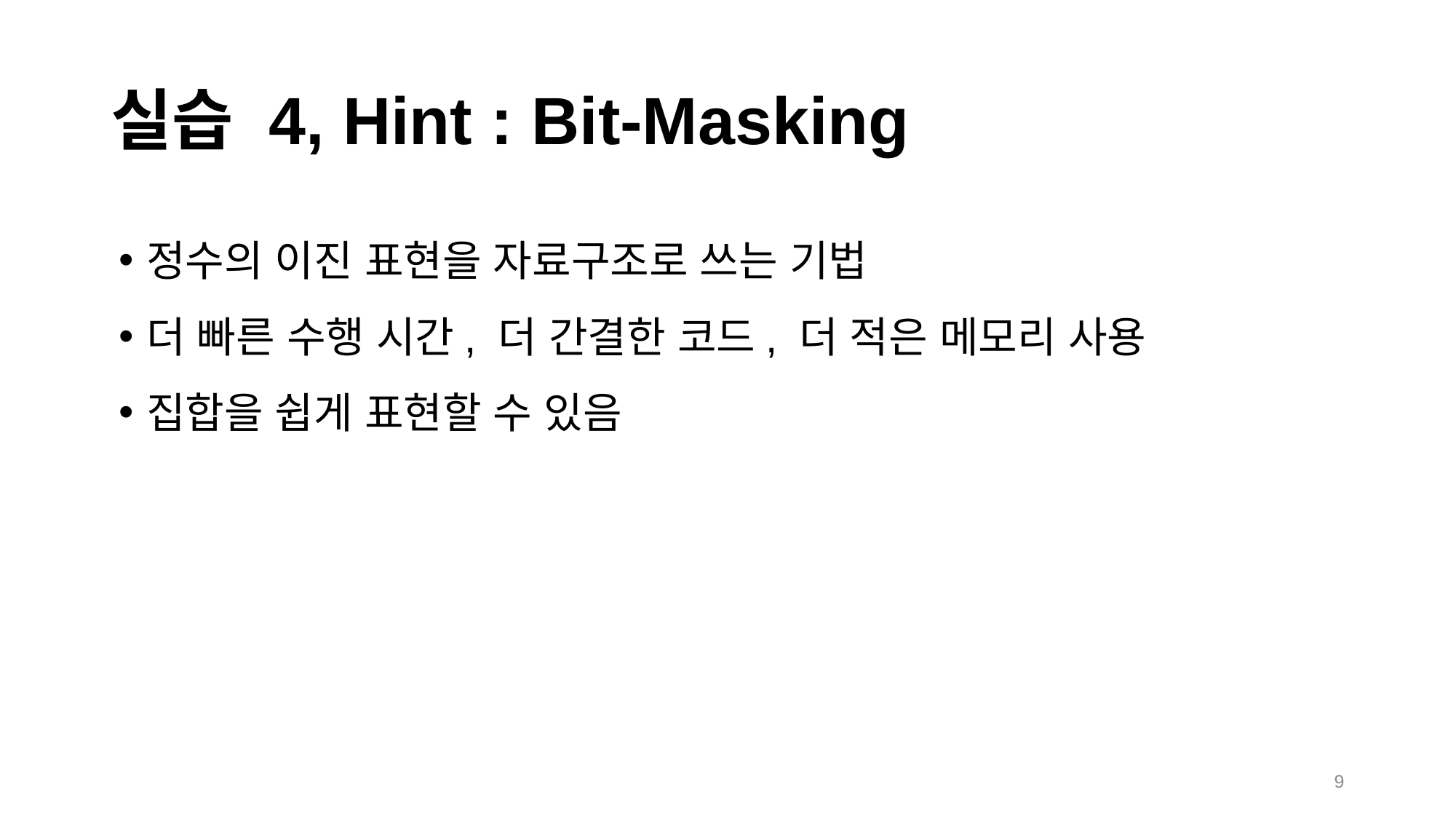

# 실습 4, Hint : Bit-Masking
정수의 이진 표현을 자료구조로 쓰는 기법
더 빠른 수행 시간, 더 간결한 코드, 더 적은 메모리 사용
집합을 쉽게 표현할 수 있음

 9